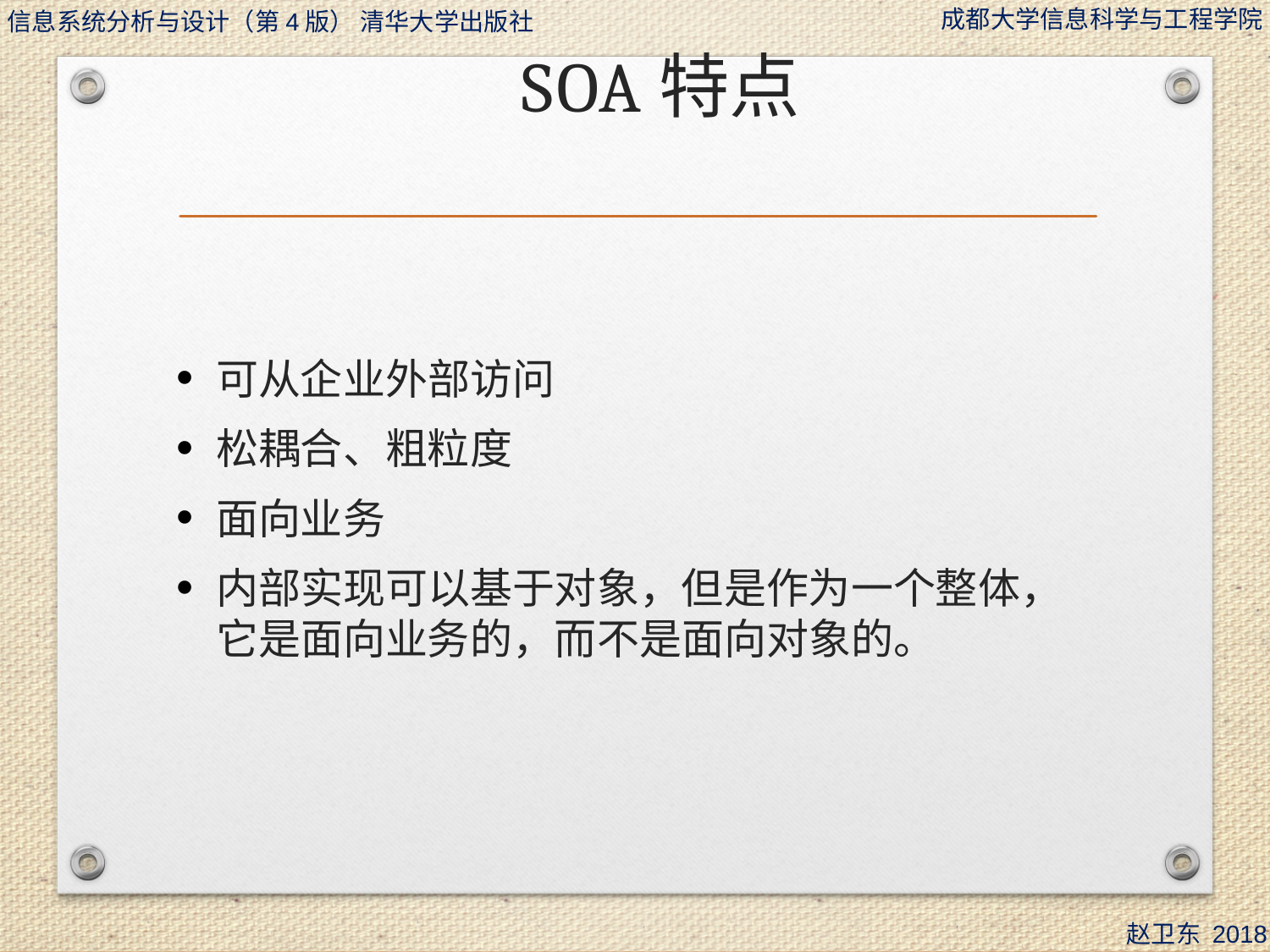

# SOA特点
可从企业外部访问
松耦合、粗粒度
面向业务
内部实现可以基于对象，但是作为一个整体，它是面向业务的，而不是面向对象的。